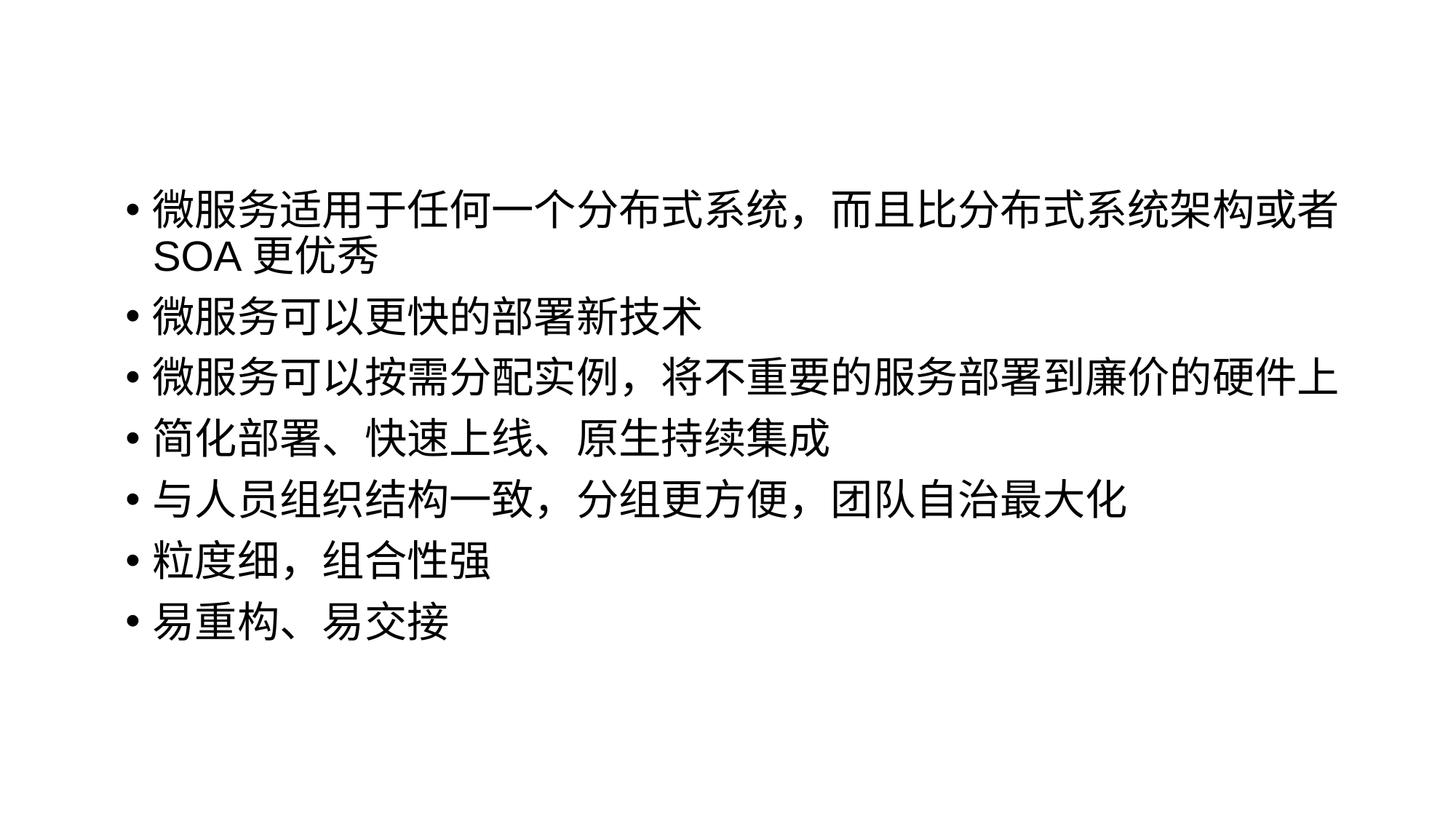

微服务适用于任何一个分布式系统，而且比分布式系统架构或者SOA更优秀
微服务可以更快的部署新技术
微服务可以按需分配实例，将不重要的服务部署到廉价的硬件上
简化部署、快速上线、原生持续集成
与人员组织结构一致，分组更方便，团队自治最大化
粒度细，组合性强
易重构、易交接